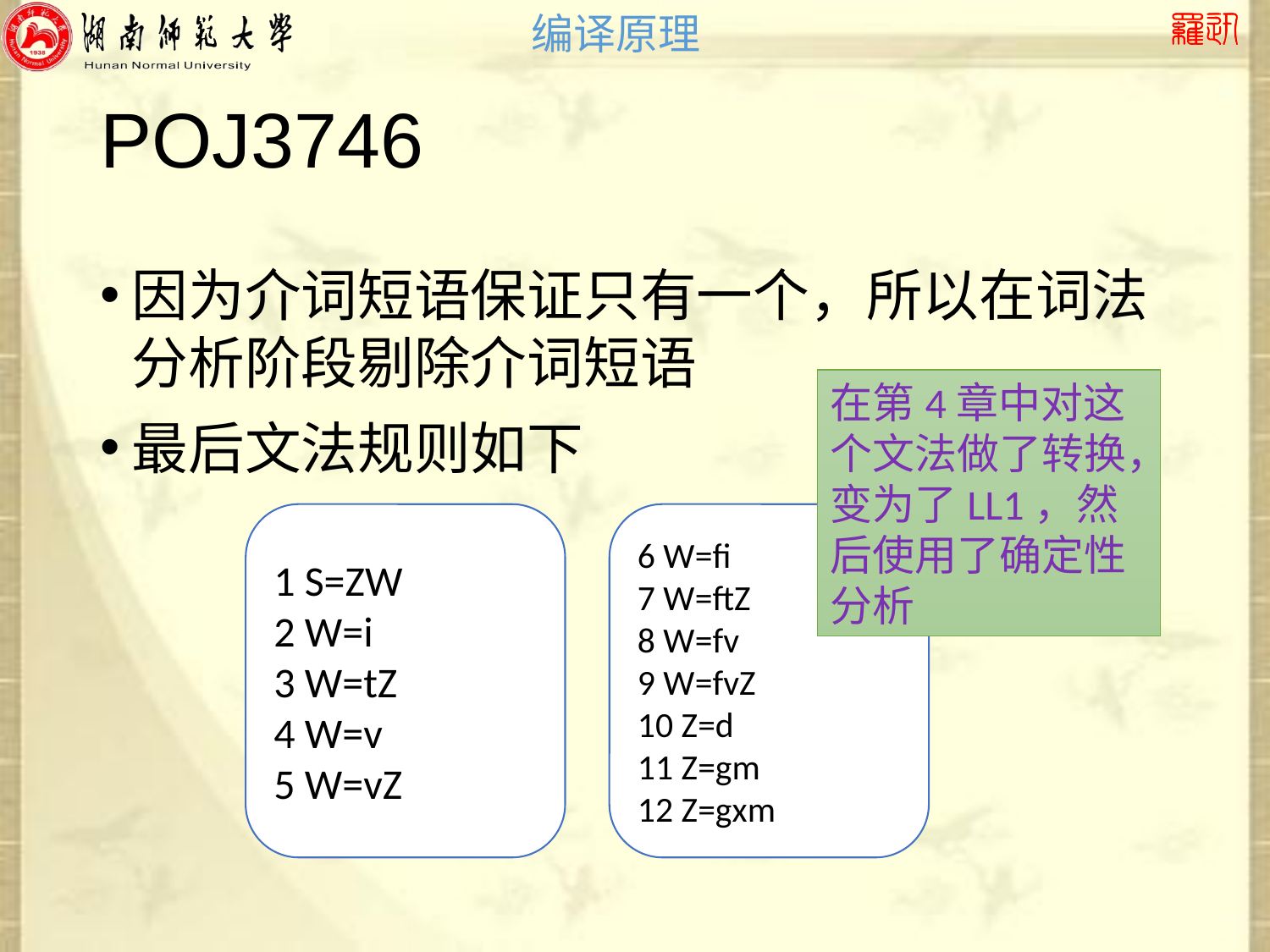

# POJ3746
因为介词短语保证只有一个，所以在词法分析阶段剔除介词短语
最后文法规则如下
在第4章中对这个文法做了转换，变为了LL1，然后使用了确定性分析
1 S=ZW
2 W=i
3 W=tZ
4 W=v
5 W=vZ
6 W=fi
7 W=ftZ
8 W=fv
9 W=fvZ
10 Z=d
11 Z=gm
12 Z=gxm